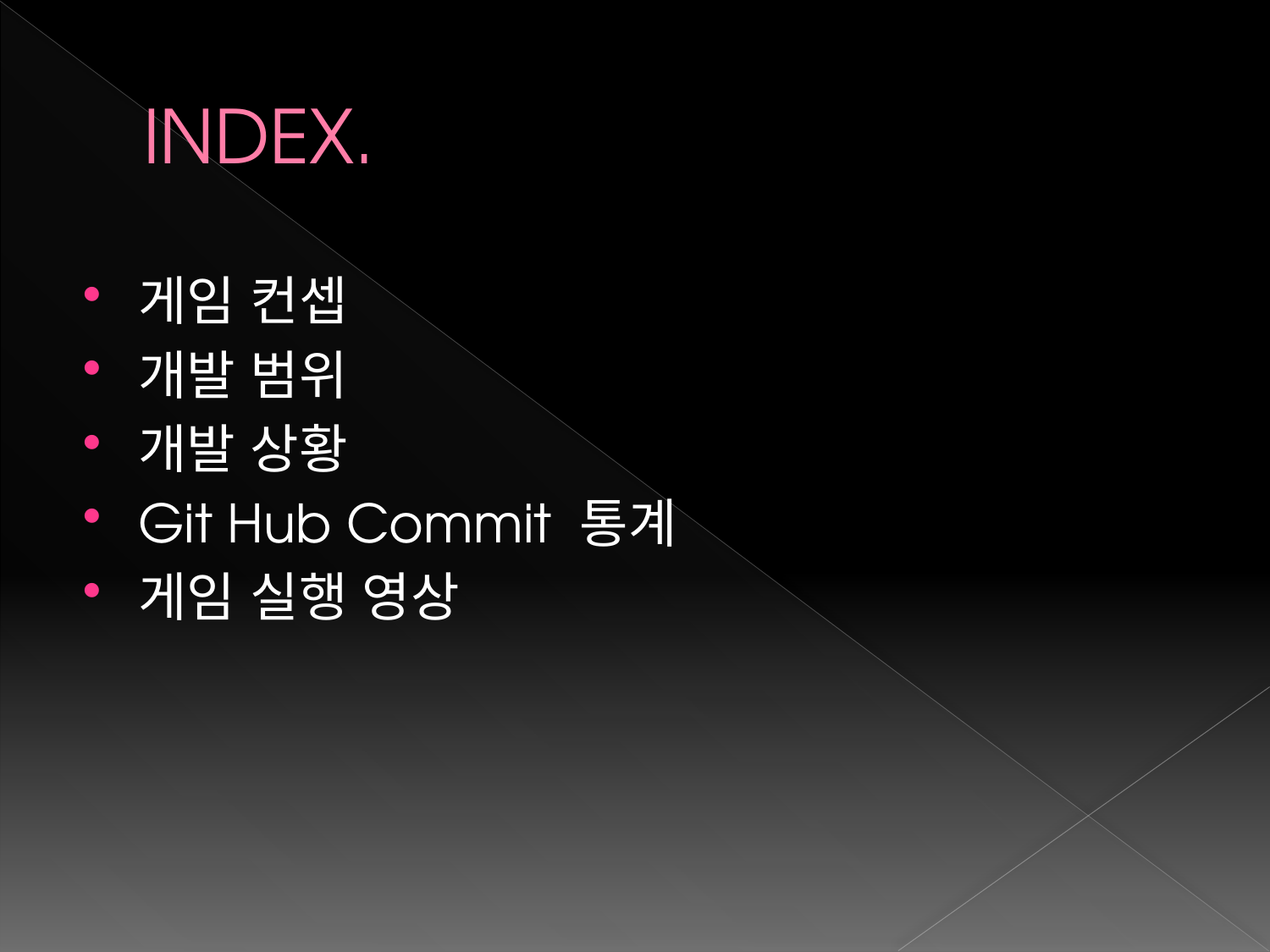

# INDEX.
게임 컨셉
개발 범위
개발 상황
Git Hub Commit 통계
게임 실행 영상